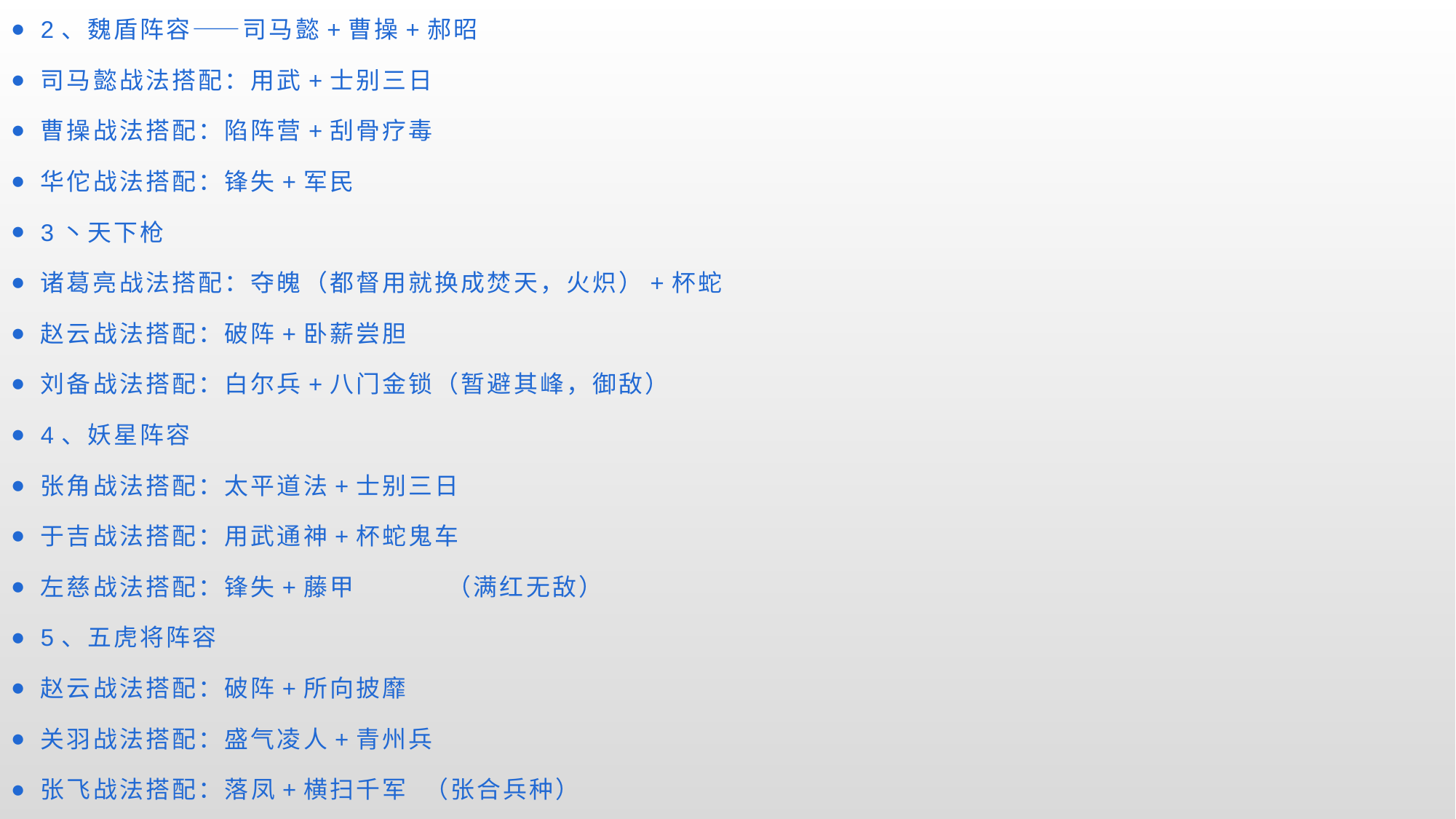

2、魏盾阵容——司马懿+曹操+郝昭
司马懿战法搭配：用武+士别三日
曹操战法搭配：陷阵营+刮骨疗毒
华佗战法搭配：锋失+军民
3丶天下枪
诸葛亮战法搭配：夺魄（都督用就换成焚天，火炽）+杯蛇
赵云战法搭配：破阵+卧薪尝胆
刘备战法搭配：白尔兵+八门金锁（暂避其峰，御敌）
4、妖星阵容
张角战法搭配：太平道法+士别三日
于吉战法搭配：用武通神+杯蛇鬼车
左慈战法搭配：锋失+藤甲　　     （满红无敌）
5、五虎将阵容
赵云战法搭配：破阵+所向披靡
关羽战法搭配：盛气凌人+青州兵
张飞战法搭配：落凤+横扫千军  （张合兵种）